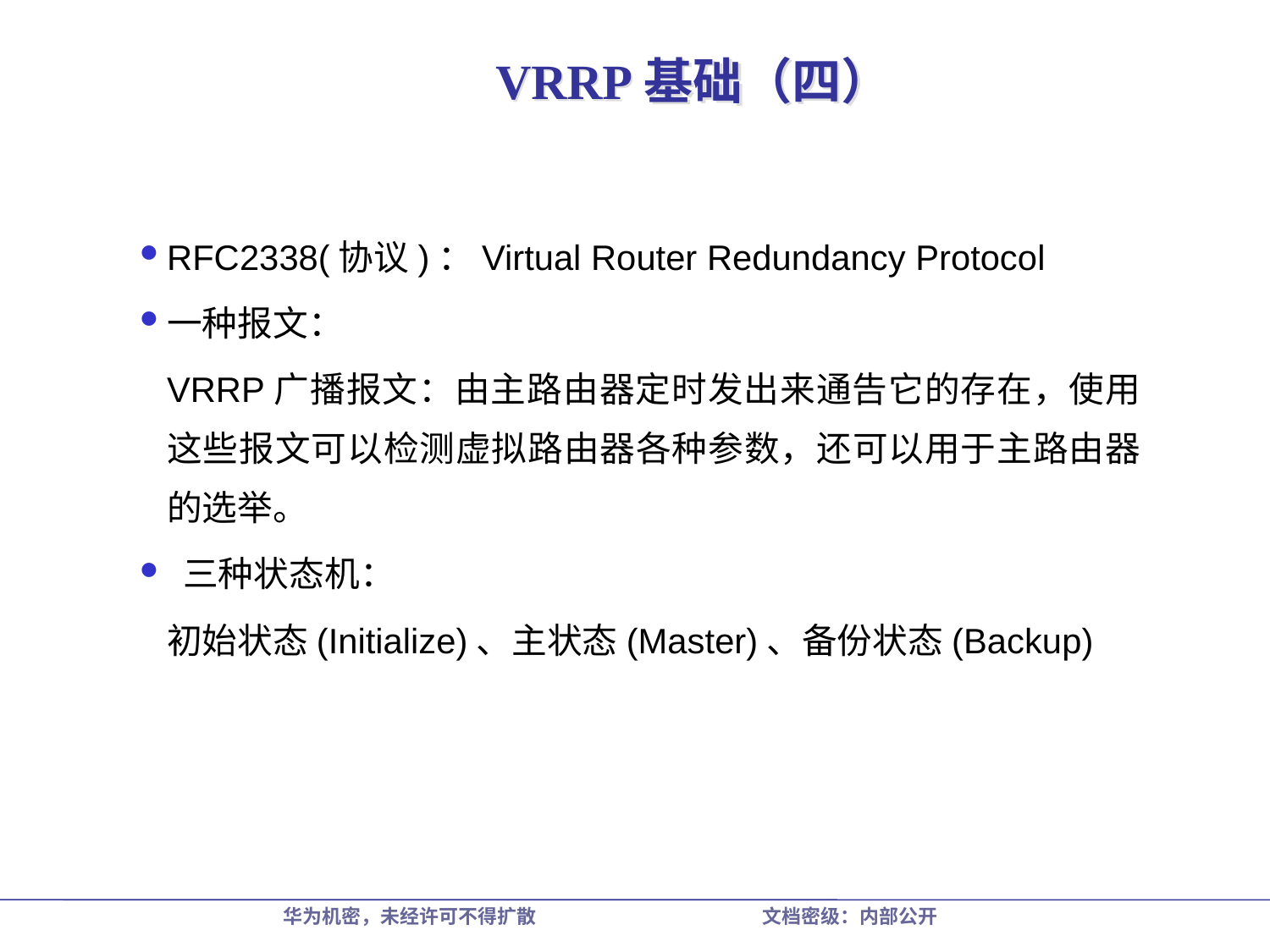

# VRRP基础（四）
RFC2338(协议)：Virtual Router Redundancy Protocol
一种报文：
	VRRP广播报文：由主路由器定时发出来通告它的存在，使用这些报文可以检测虚拟路由器各种参数，还可以用于主路由器的选举。
 三种状态机：
	初始状态(Initialize)、主状态(Master)、备份状态(Backup)